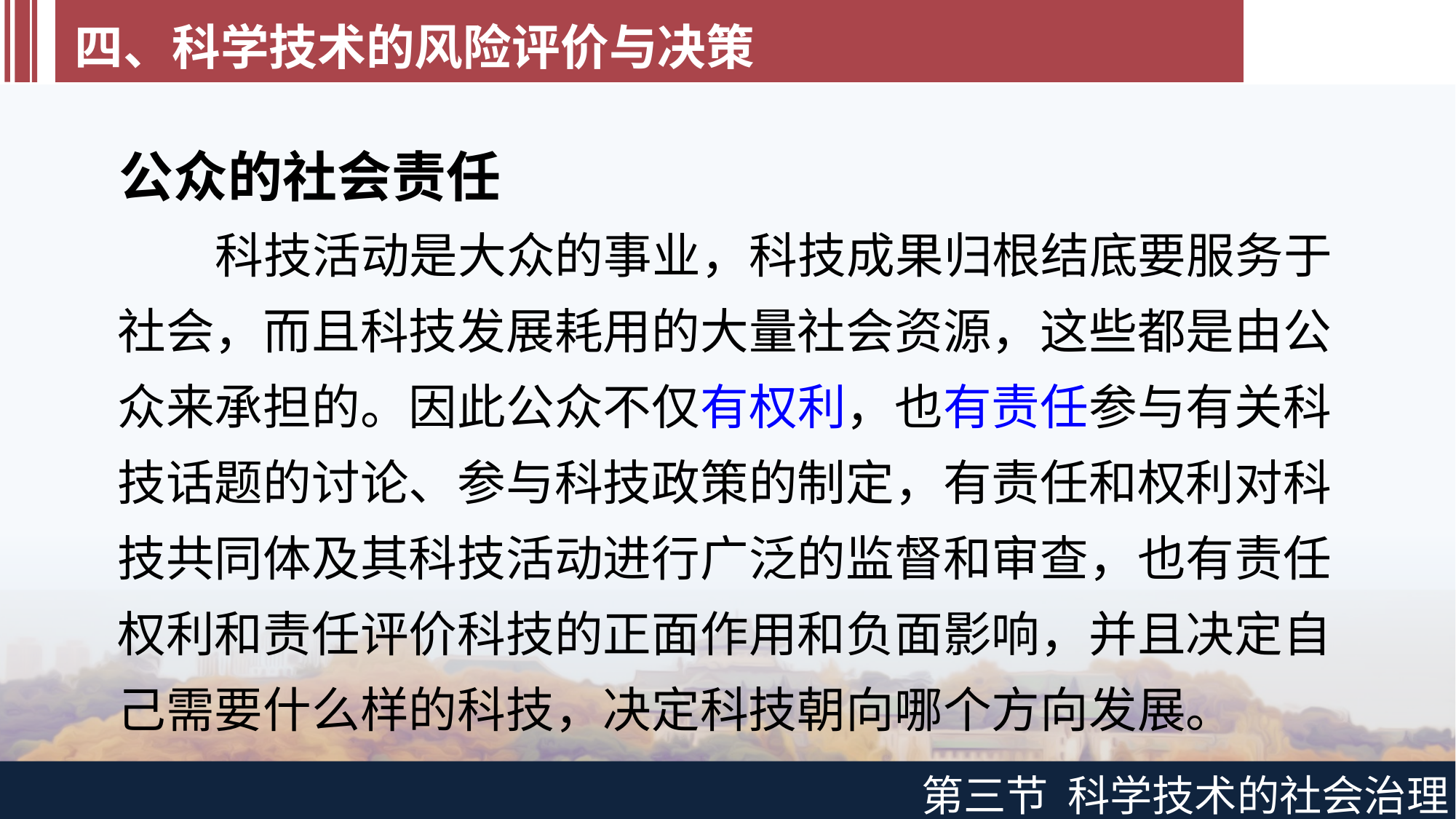

四、科学技术的风险评价与决策
公众的社会责任
科技活动是大众的事业，科技成果归根结底要服务于社会，而且科技发展耗用的大量社会资源，这些都是由公众来承担的。因此公众不仅有权利，也有责任参与有关科技话题的讨论、参与科技政策的制定，有责任和权利对科技共同体及其科技活动进行广泛的监督和审查，也有责任权利和责任评价科技的正面作用和负面影响，并且决定自己需要什么样的科技，决定科技朝向哪个方向发展。
第三节  科学技术的社会治理